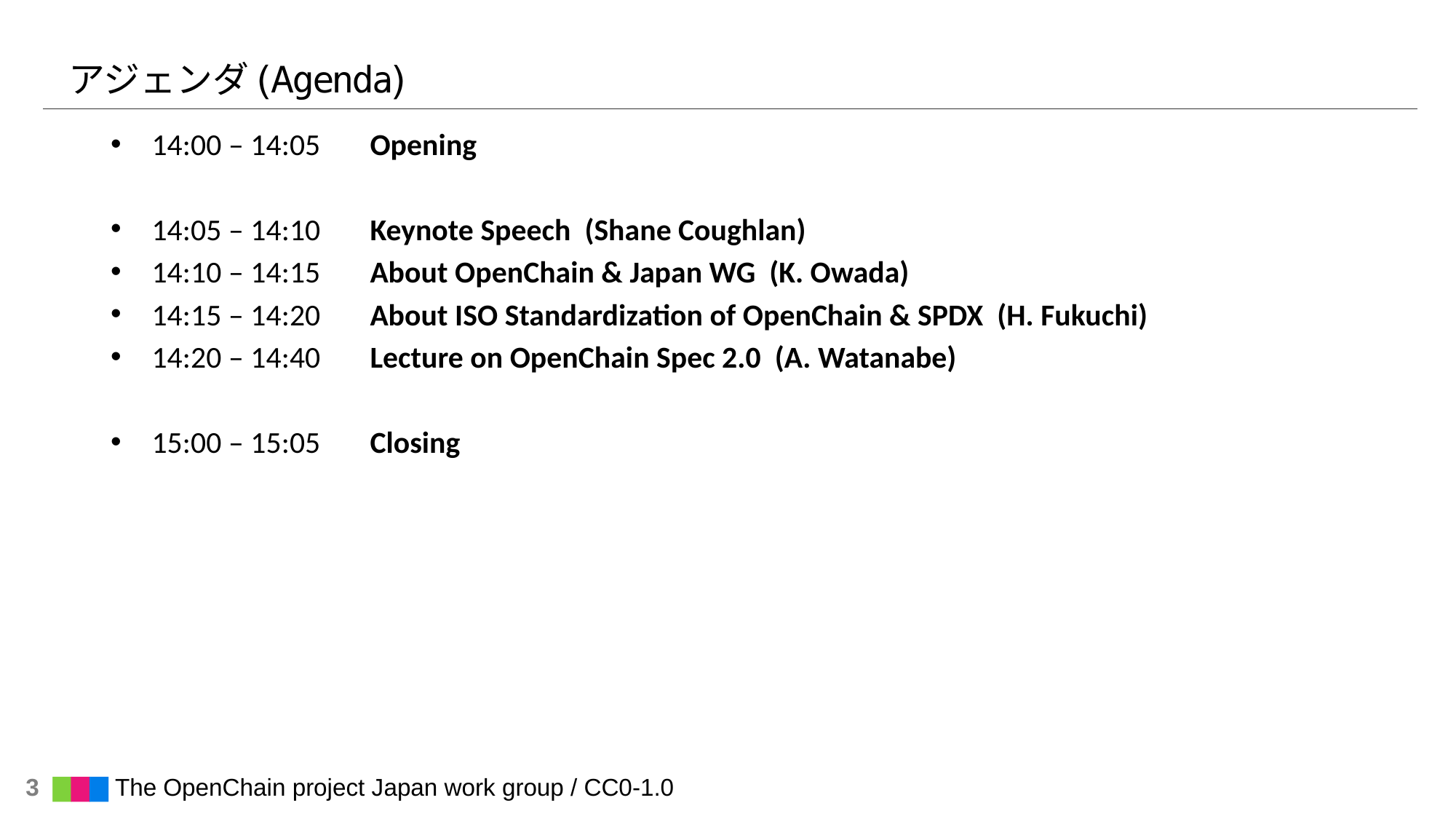

# アジェンダ(Agenda)
14:00 – 14:05	Opening

14:05 – 14:10	Keynote Speech  (Shane Coughlan)
14:10 – 14:15	About OpenChain & Japan WG  (K. Owada)
14:15 – 14:20	About ISO Standardization of OpenChain & SPDX  (H. Fukuchi)
14:20 – 14:40	Lecture on OpenChain Spec 2.0  (A. Watanabe)

15:00 – 15:05 	Closing